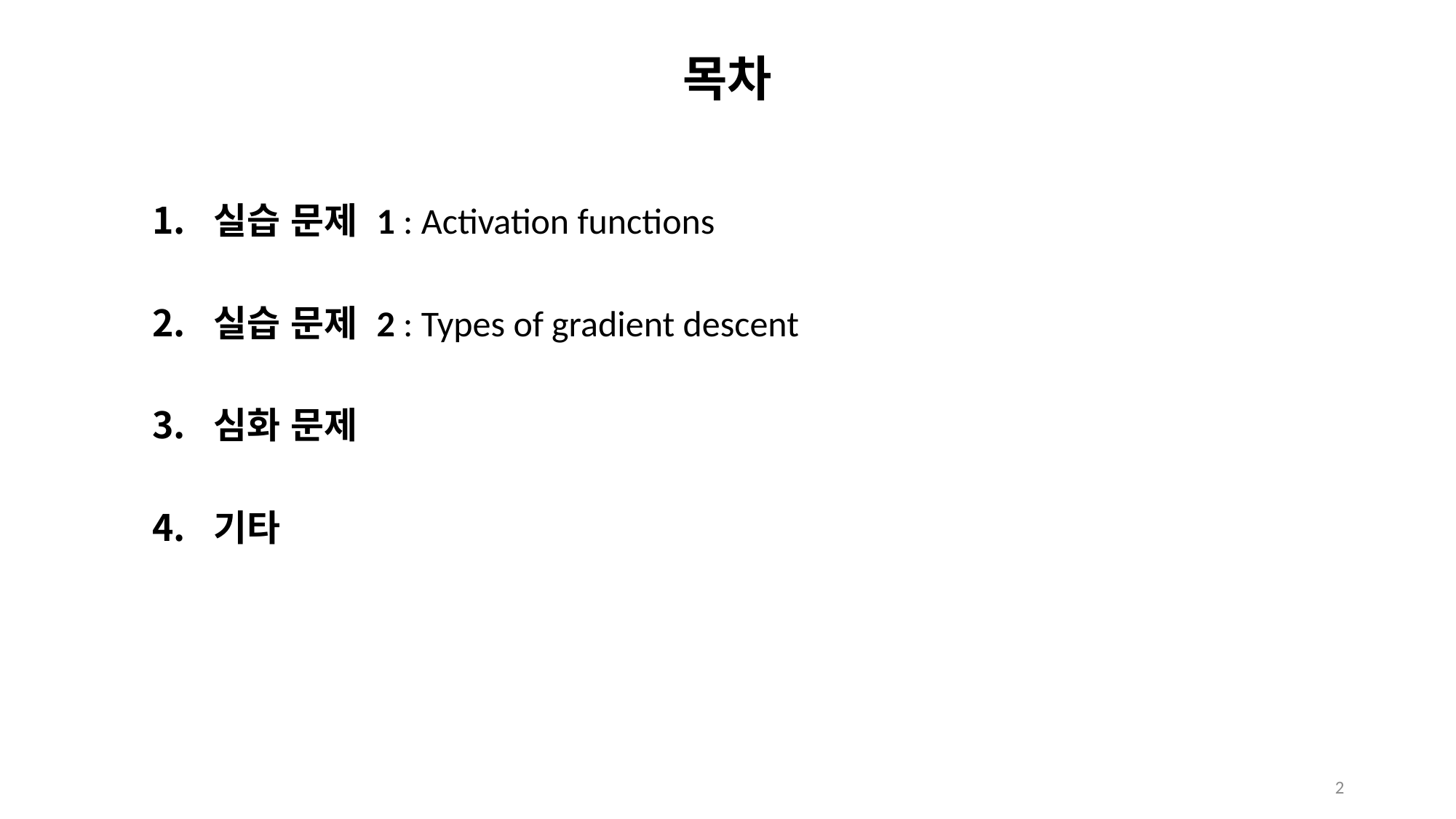

# 목차
실습 문제 1 : Activation functions
실습 문제 2 : Types of gradient descent
심화 문제
기타
2